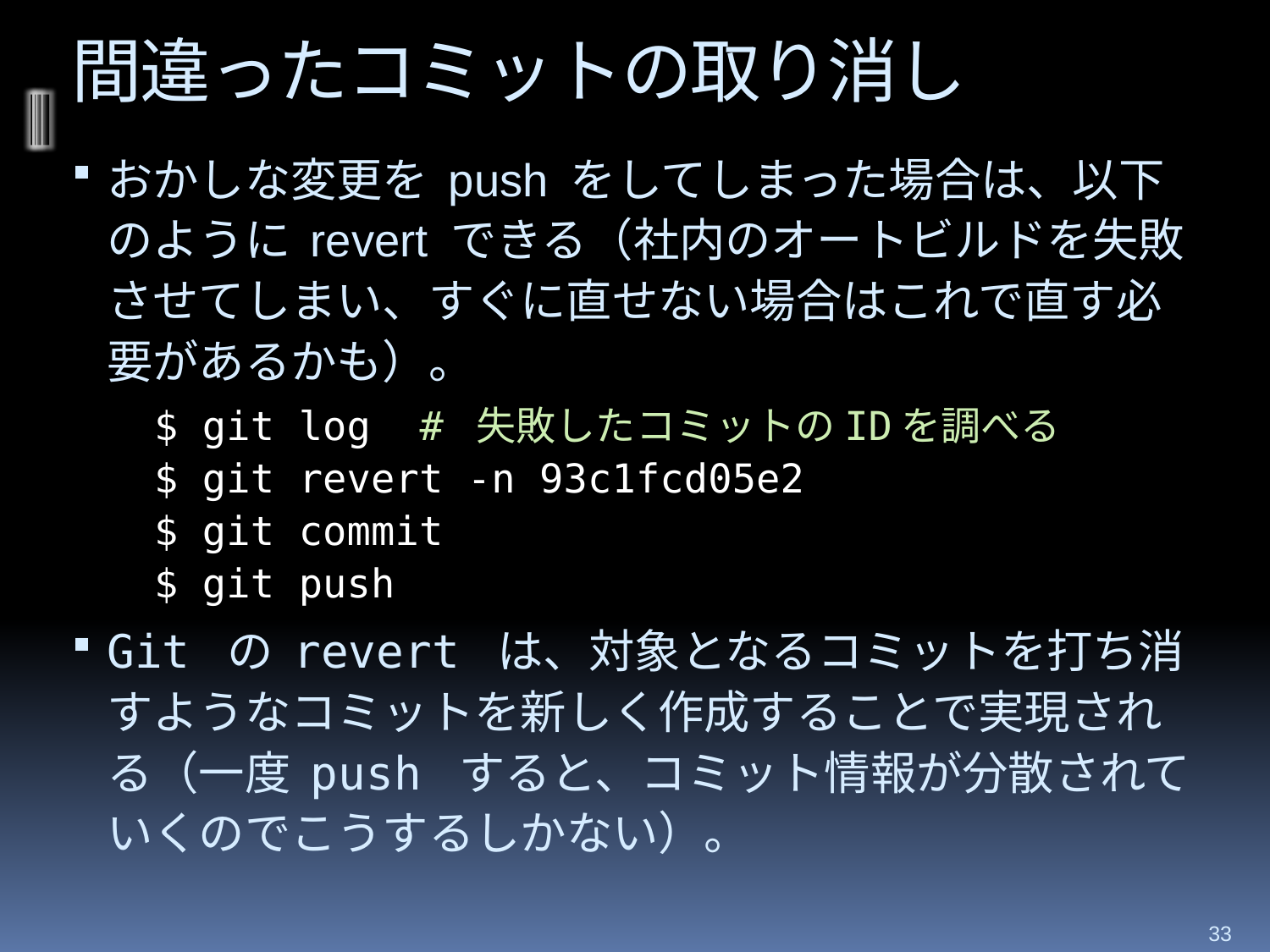

# 間違ったコミットの取り消し
おかしな変更を push をしてしまった場合は、以下のように revert できる（社内のオートビルドを失敗させてしまい、すぐに直せない場合はこれで直す必要があるかも）。
	$ git log  # 失敗したコミットのIDを調べる
$ git revert -n 93c1fcd05e2
$ git commit
$ git push
Git の revert は、対象となるコミットを打ち消すようなコミットを新しく作成することで実現される（一度 push すると、コミット情報が分散されていくのでこうするしかない）。
33